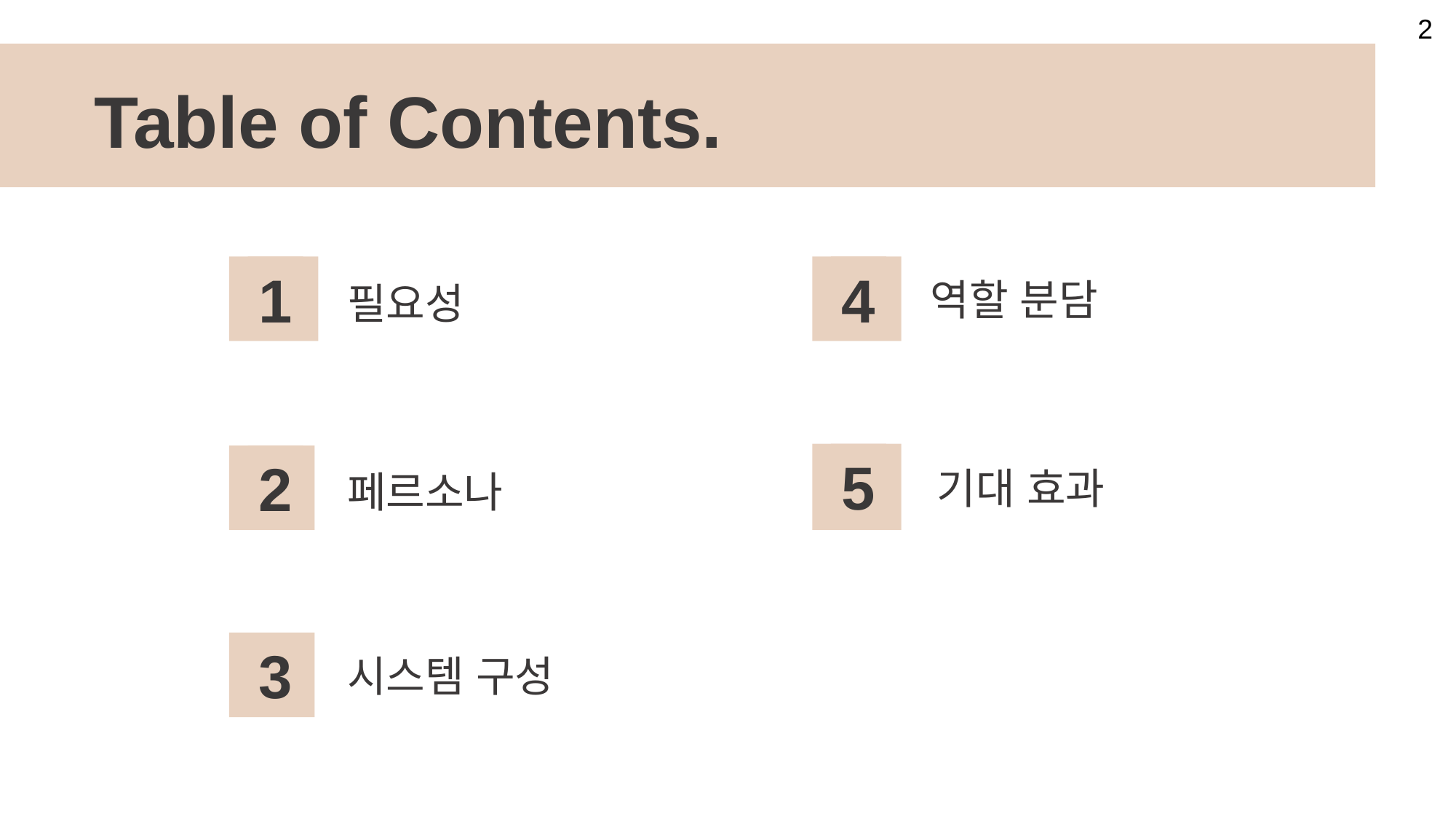

2

Table of Contents.

1
필요성

4
역할 분담

5
기대 효과

2
페르소나

3
시스템 구성